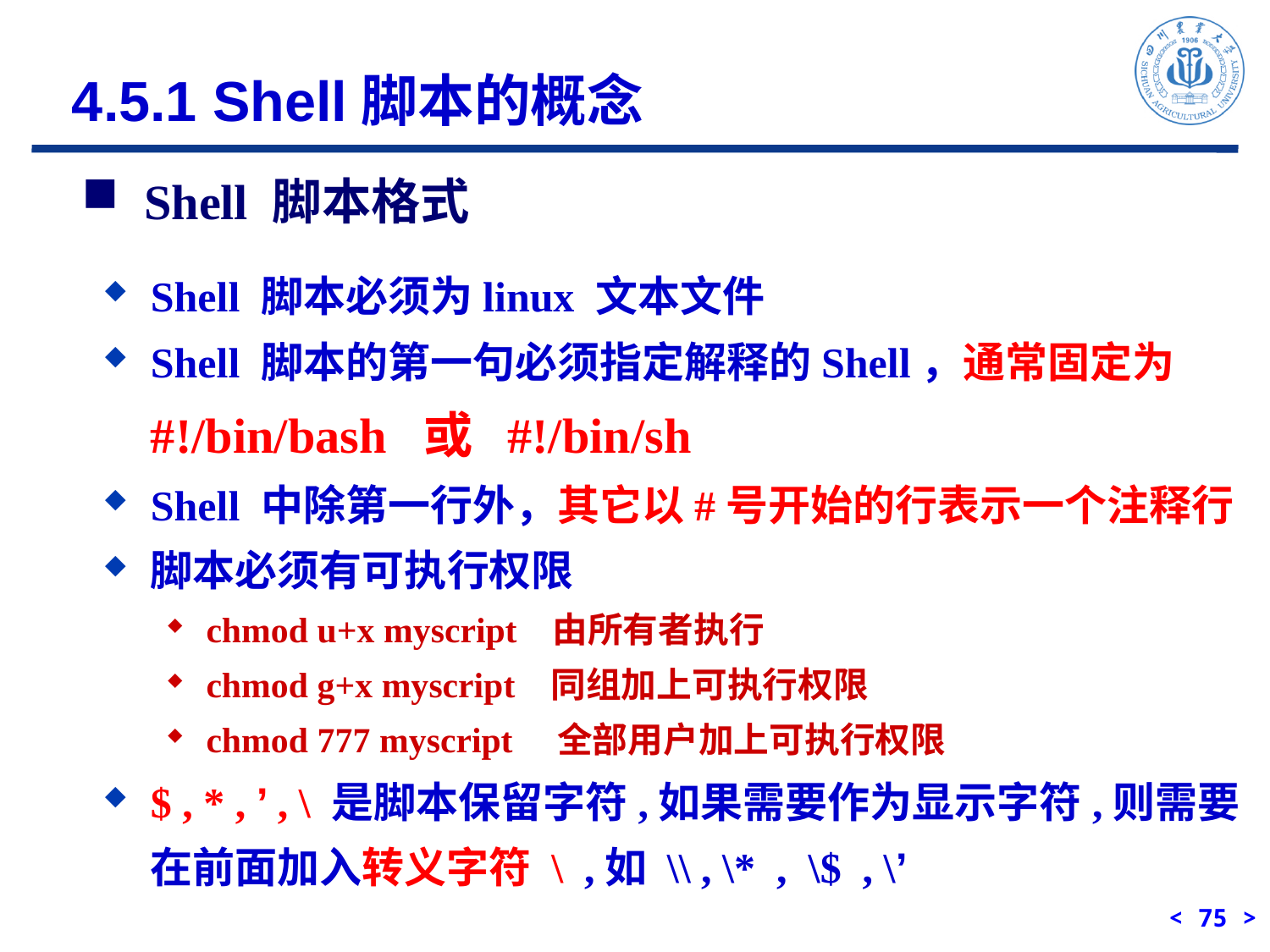

4.5.1 Shell脚本的概念
  Shell 脚本格式
Shell 脚本必须为linux 文本文件
Shell 脚本的第一句必须指定解释的Shell，通常固定为  #!/bin/bash  或  #!/bin/sh
Shell 中除第一行外，其它以#号开始的行表示一个注释行
脚本必须有可执行权限
chmod u+x myscript   由所有者执行
chmod g+x myscript   同组加上可执行权限
chmod 777 myscript    全部用户加上可执行权限
$ , * , ’ , \ 是脚本保留字符,如果需要作为显示字符,则需要在前面加入转义字符 \  ,如 \\ , \*  ,  \$  , \’